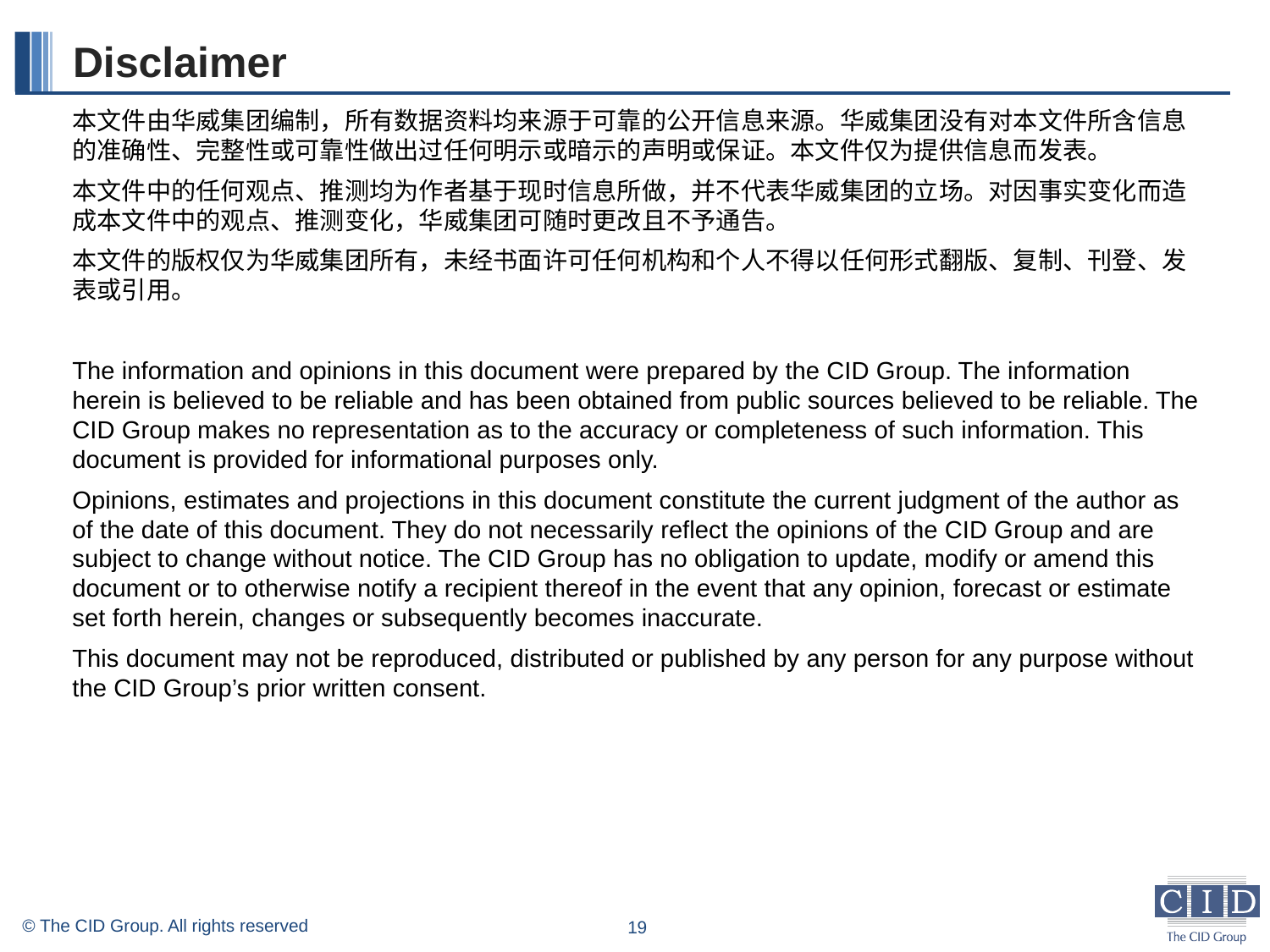

# Disclaimer
本文件由华威集团编制，所有数据资料均来源于可靠的公开信息来源。华威集团没有对本文件所含信息的准确性、完整性或可靠性做出过任何明示或暗示的声明或保证。本文件仅为提供信息而发表。
本文件中的任何观点、推测均为作者基于现时信息所做，并不代表华威集团的立场。对因事实变化而造成本文件中的观点、推测变化，华威集团可随时更改且不予通告。
本文件的版权仅为华威集团所有，未经书面许可任何机构和个人不得以任何形式翻版、复制、刊登、发表或引用。

The information and opinions in this document were prepared by the CID Group. The information herein is believed to be reliable and has been obtained from public sources believed to be reliable. The CID Group makes no representation as to the accuracy or completeness of such information. This document is provided for informational purposes only.
Opinions, estimates and projections in this document constitute the current judgment of the author as of the date of this document. They do not necessarily reflect the opinions of the CID Group and are subject to change without notice. The CID Group has no obligation to update, modify or amend this document or to otherwise notify a recipient thereof in the event that any opinion, forecast or estimate set forth herein, changes or subsequently becomes inaccurate.
This document may not be reproduced, distributed or published by any person for any purpose without the CID Group’s prior written consent.